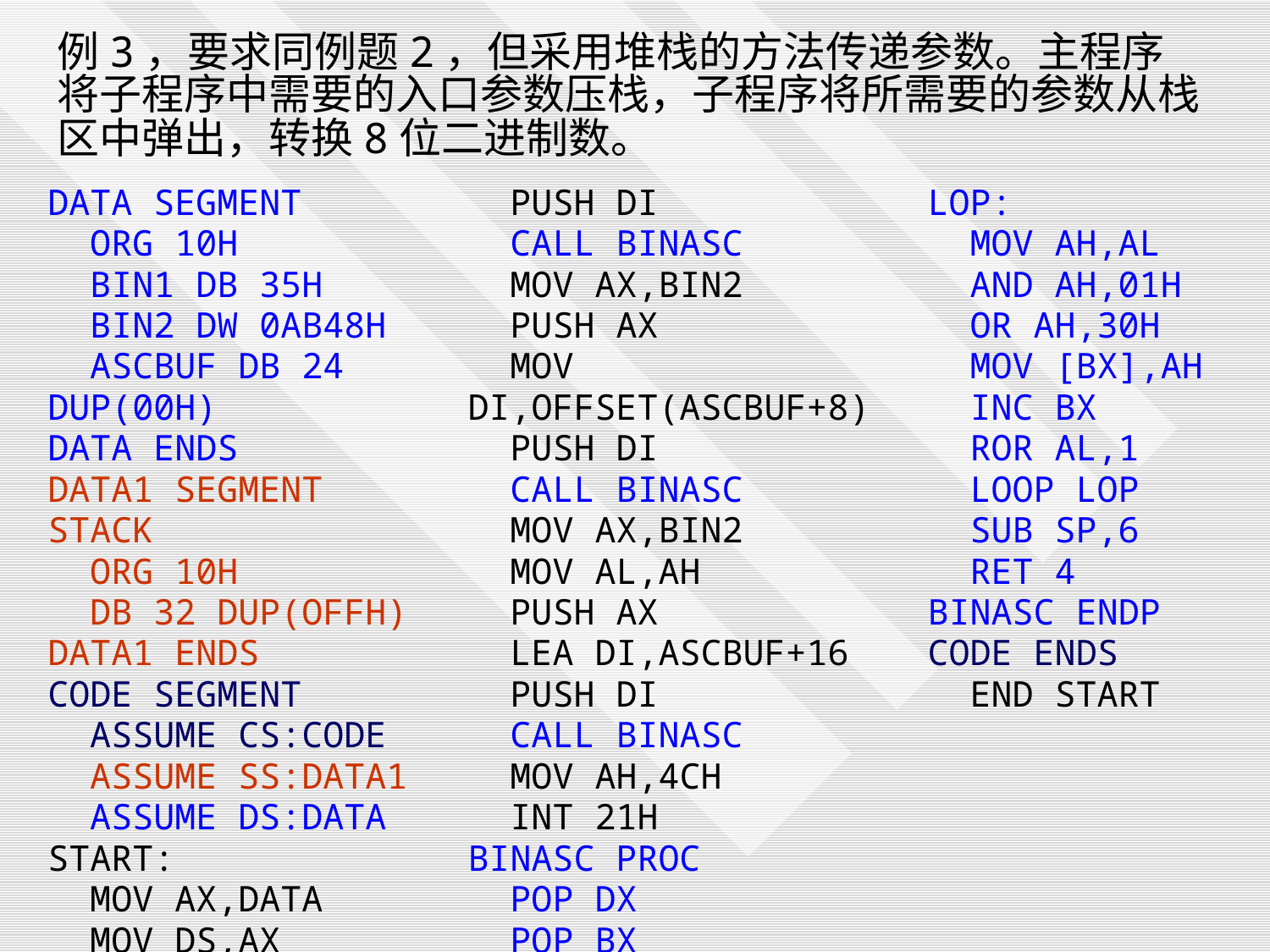

例3，要求同例题2，但采用堆栈的方法传递参数。主程序将子程序中需要的入口参数压栈，子程序将所需要的参数从栈区中弹出，转换8位二进制数。
| DATA SEGMENT ORG 10H BIN1 DB 35H BIN2 DW 0AB48H ASCBUF DB 24 DUP(00H) DATA ENDS DATA1 SEGMENT STACK ORG 10H DB 32 DUP(OFFH) DATA1 ENDS CODE SEGMENT ASSUME CS:CODE ASSUME SS:DATA1 ASSUME DS:DATA START: MOV AX,DATA MOV DS,AX MOV AL,BIN1 PUSH AX LEA DI,ASCBUF | PUSH DI CALL BINASC MOV AX,BIN2 PUSH AX MOV DI,OFFSET(ASCBUF+8) PUSH DI CALL BINASC MOV AX,BIN2 MOV AL,AH PUSH AX LEA DI,ASCBUF+16 PUSH DI CALL BINASC MOV AH,4CH INT 21H BINASC PROC POP DX POP BX POP AX MOV CX,8 | LOP: MOV AH,AL AND AH,01H OR AH,30H MOV [BX],AH INC BX ROR AL,1 LOOP LOP SUB SP,6 RET 4 BINASC ENDP CODE ENDS END START |
| --- | --- | --- |